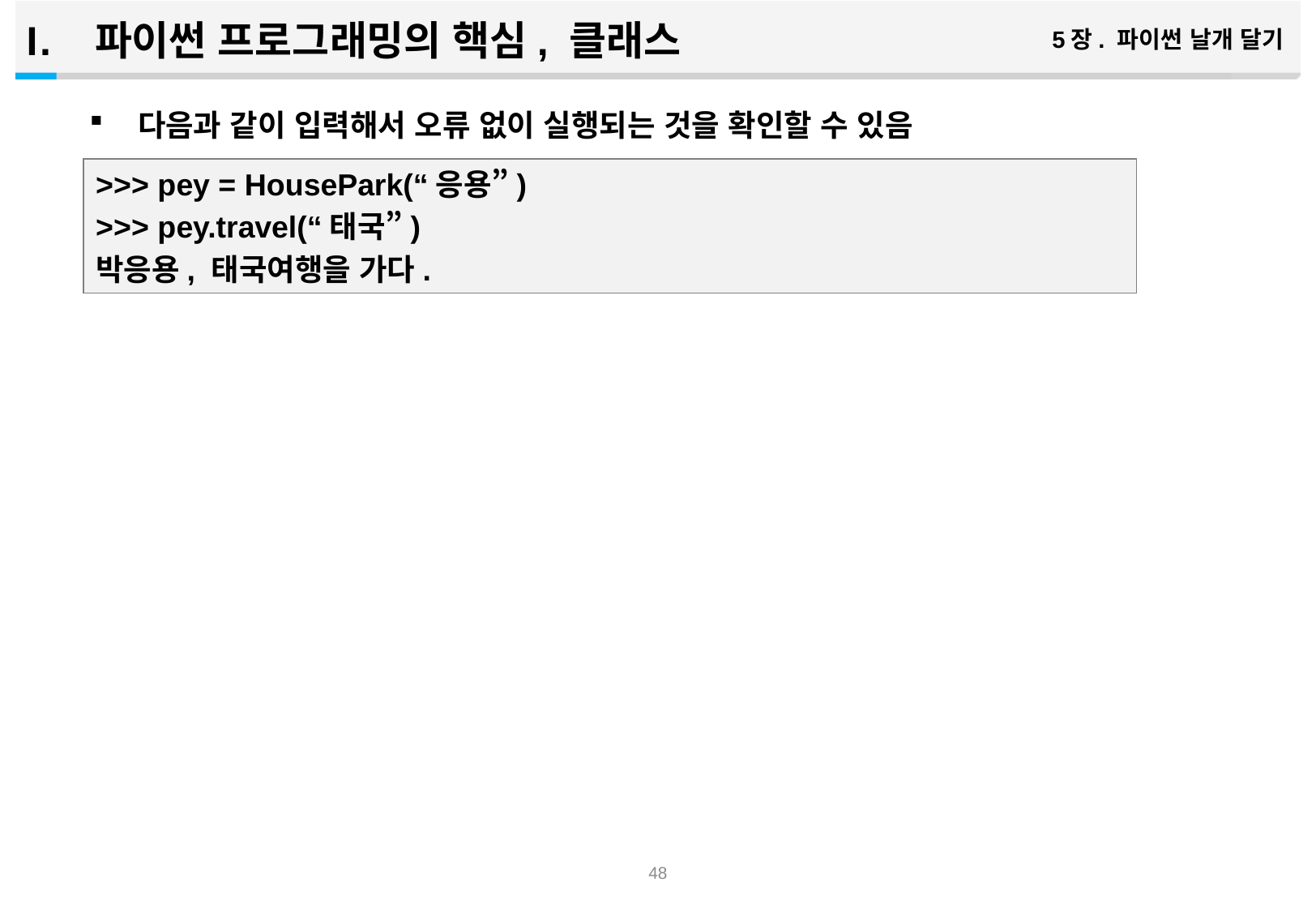

파이썬 프로그래밍의 핵심, 클래스
5장. 파이썬 날개 달기
다음과 같이 입력해서 오류 없이 실행되는 것을 확인할 수 있음

>>> pey = HousePark(“응용”)
>>> pey.travel(“태국”)
박응용, 태국여행을 가다.
48